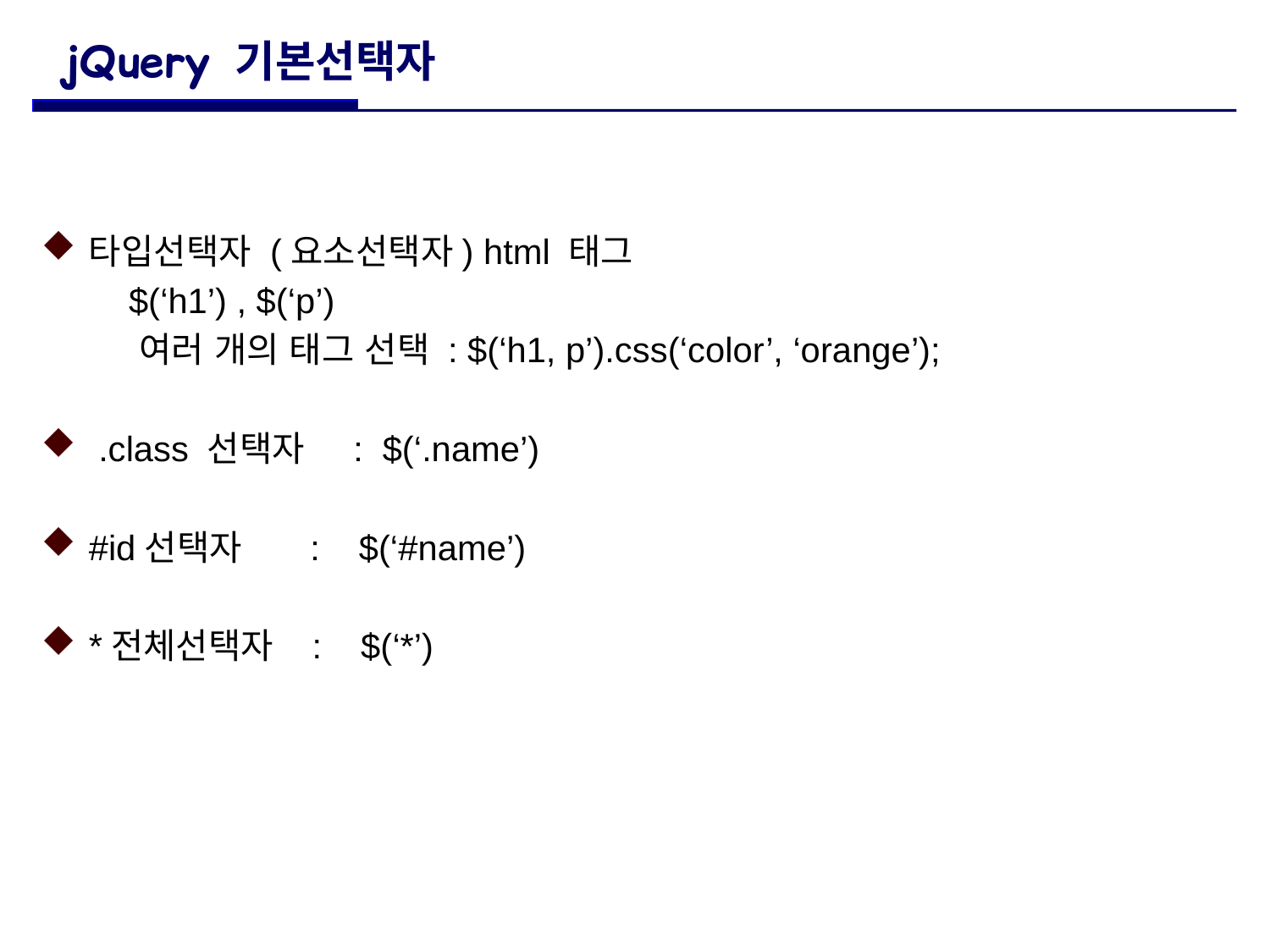

# jQuery 기본선택자

타입선택자 (요소선택자) html 태그
         $(‘h1’) , $(‘p’)
         여러 개의 태그 선택 : $(‘h1, p’).css(‘color’, ‘orange’);

 .class 선택자    :  $(‘.name’)

#id선택자      :    $(‘#name’)

*전체선택자   :    $(‘*’)